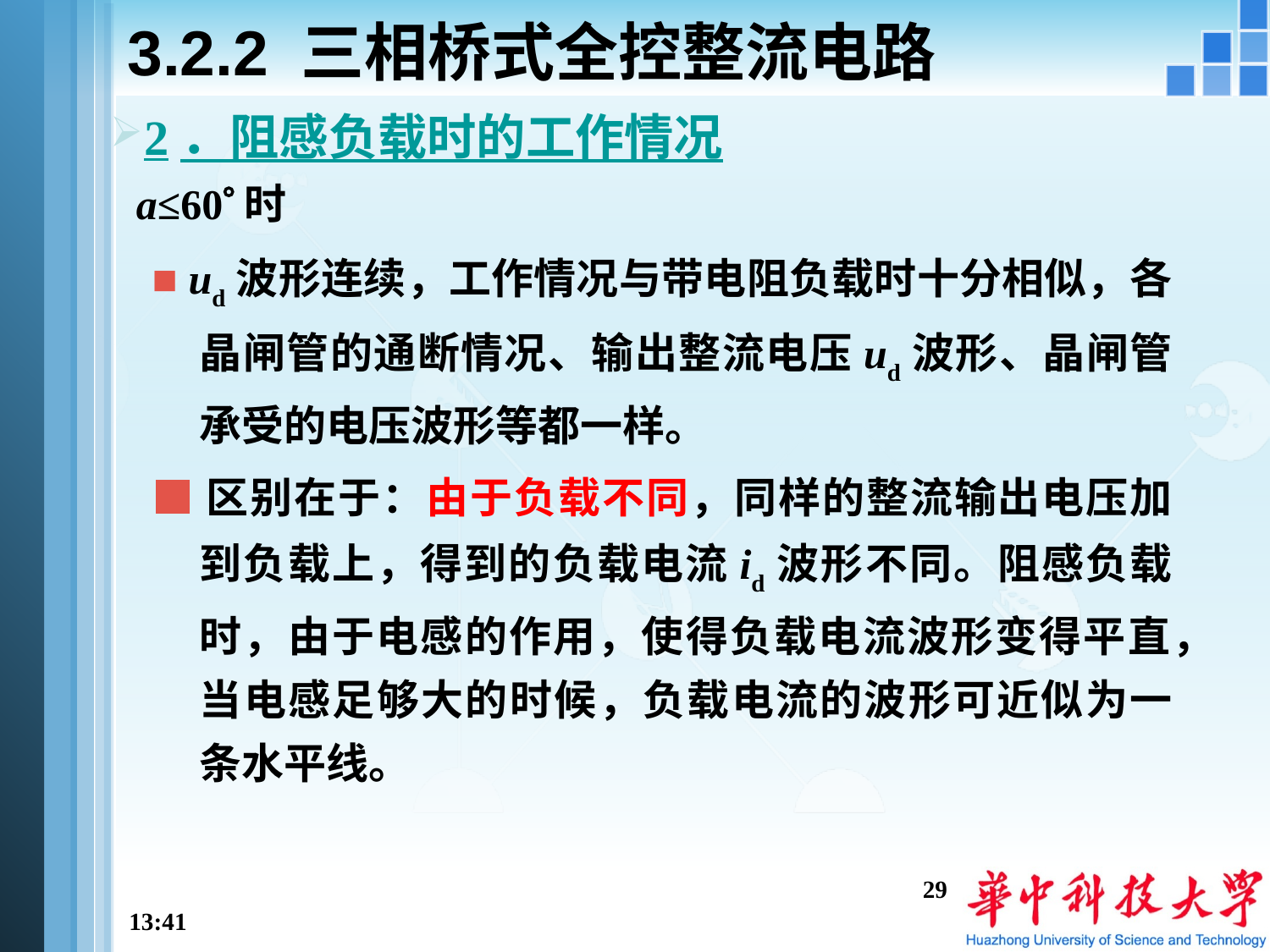

3.2.2 三相桥式全控整流电路
2．阻感负载时的工作情况
a≤60°时
■ ud波形连续，工作情况与带电阻负载时十分相似，各晶闸管的通断情况、输出整流电压ud波形、晶闸管承受的电压波形等都一样。
■区别在于：由于负载不同，同样的整流输出电压加到负载上，得到的负载电流id波形不同。阻感负载时，由于电感的作用，使得负载电流波形变得平直，当电感足够大的时候，负载电流的波形可近似为一条水平线。
29
13:41